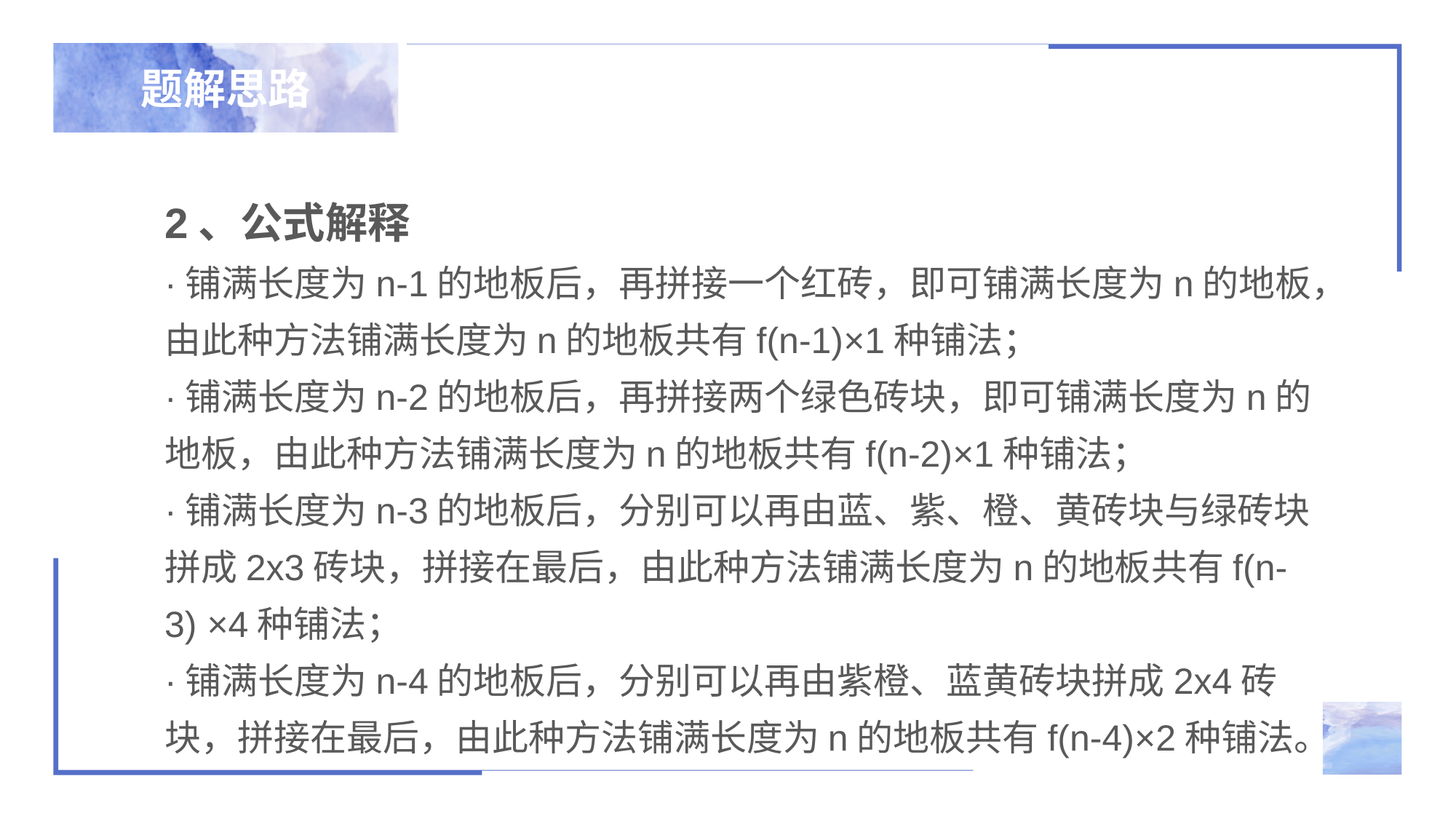

题解思路

2、公式解释
·铺满长度为n-1的地板后，再拼接一个红砖，即可铺满长度为n的地板，由此种方法铺满长度为n的地板共有f(n-1)×1种铺法；
·铺满长度为n-2的地板后，再拼接两个绿色砖块，即可铺满长度为n的地板，由此种方法铺满长度为n的地板共有f(n-2)×1种铺法；
·铺满长度为n-3的地板后，分别可以再由蓝、紫、橙、黄砖块与绿砖块拼成2x3砖块，拼接在最后，由此种方法铺满长度为n的地板共有f(n-3) ×4种铺法；
·铺满长度为n-4的地板后，分别可以再由紫橙、蓝黄砖块拼成2x4砖块，拼接在最后，由此种方法铺满长度为n的地板共有f(n-4)×2种铺法。